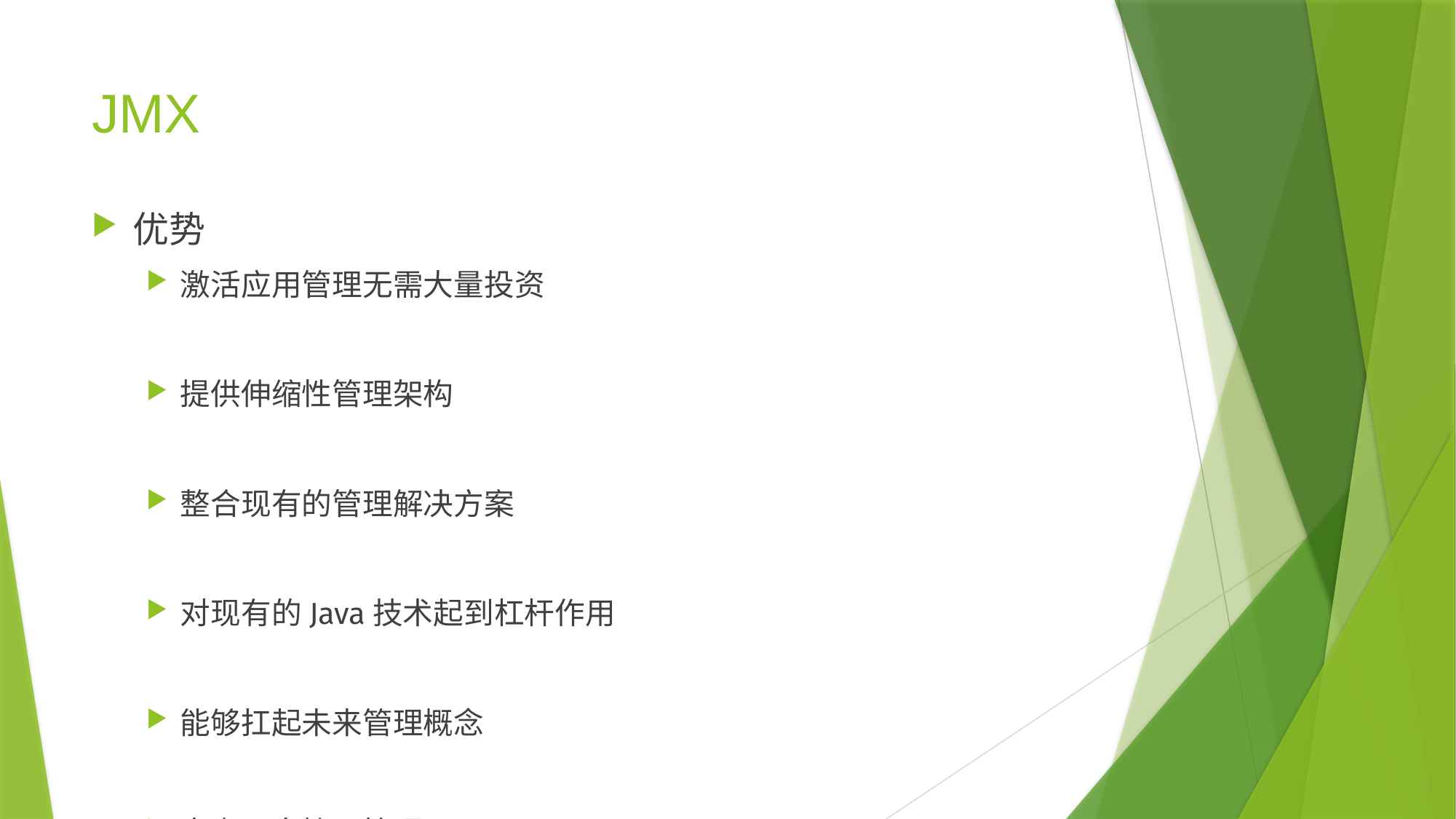

# JMX
优势
激活应用管理无需大量投资

提供伸缩性管理架构

整合现有的管理解决方案

对现有的Java技术起到杠杆作用

能够扛起未来管理概念

定义面向接口管理